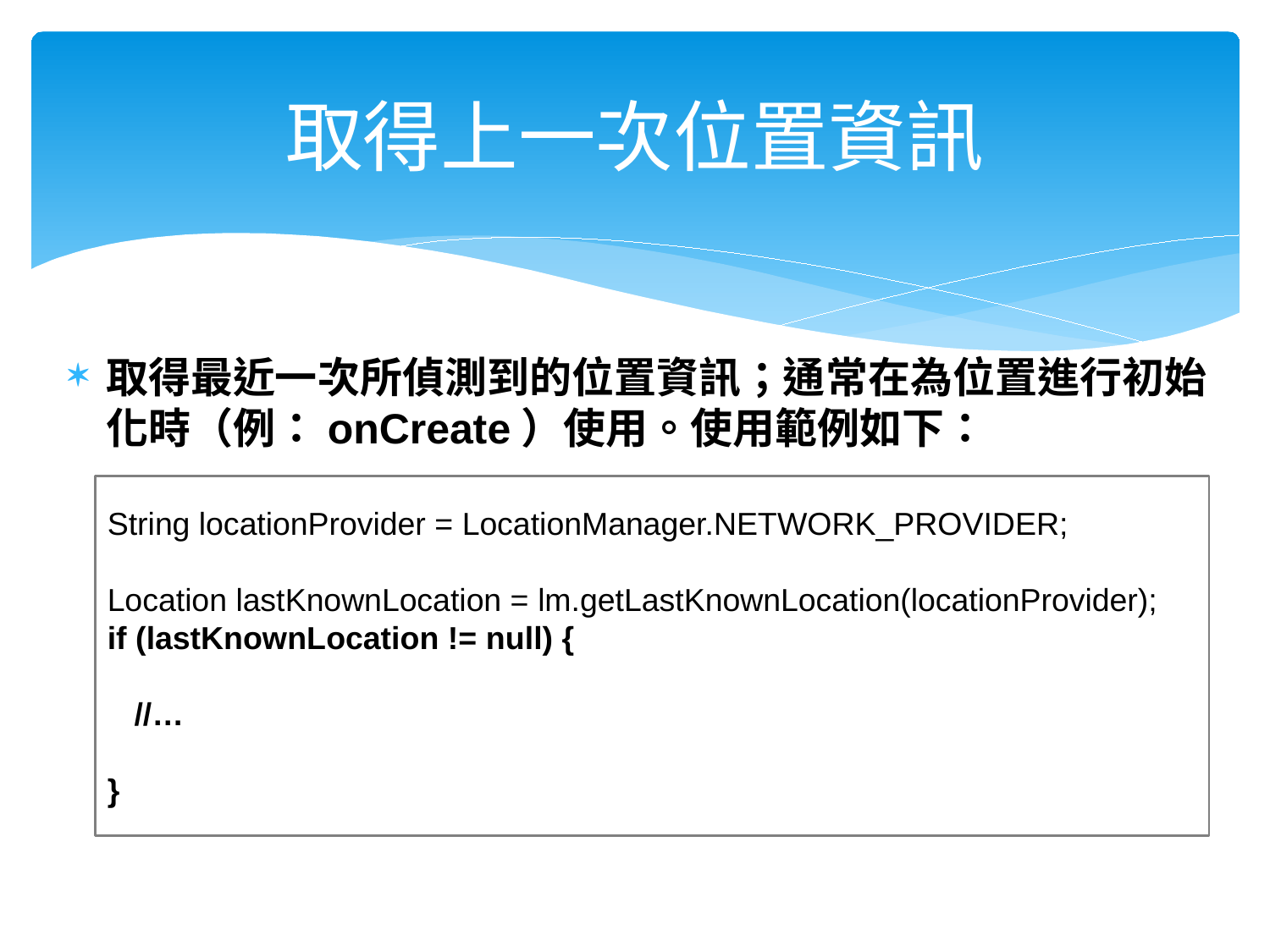

# 取得上一次位置資訊
取得最近一次所偵測到的位置資訊；通常在為位置進行初始化時（例：onCreate）使用。使用範例如下：
String locationProvider = LocationManager.NETWORK_PROVIDER;

Location lastKnownLocation = lm.getLastKnownLocation(locationProvider);
if (lastKnownLocation != null) {

   //…

}